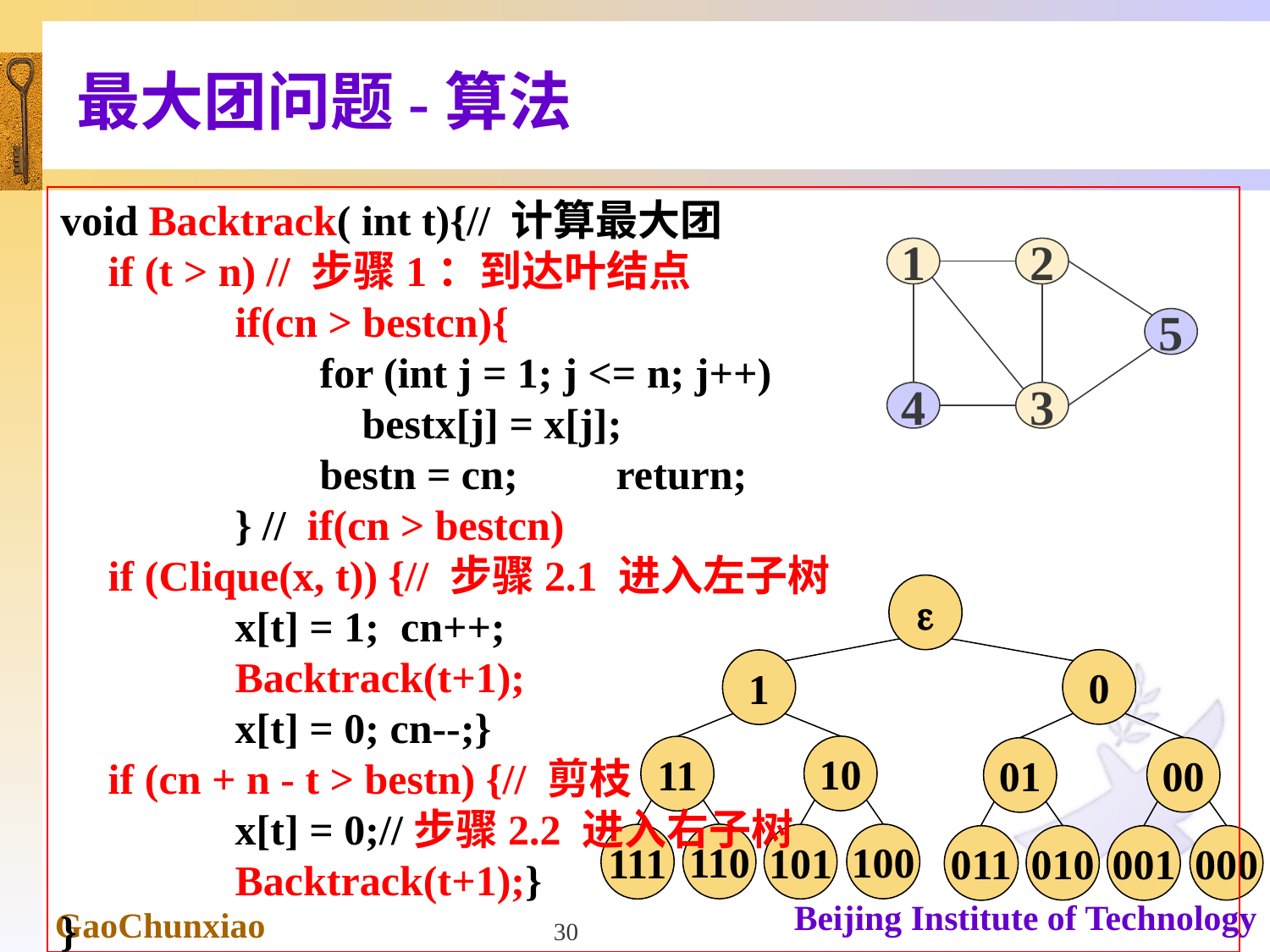

# 最大团问题-算法
void Backtrack( int t){// 计算最大团
	if (t > n) // 步骤1：到达叶结点
		if(cn > bestcn){
		        for (int j = 1; j <= n; j++)
 			bestx[j] = x[j];
		        bestn = cn; 	return;
		} //  if(cn > bestcn)
	if (Clique(x, t)) {// 步骤2.1 进入左子树
		x[t] = 1;  cn++;
		Backtrack(t+1);
		x[t] = 0; cn--;}
	if (cn + n - t > bestn) {// 剪枝
		x[t] = 0;//步骤2.2 进入右子树
		Backtrack(t+1);}
}
1
2
5
4
3
ε
0
1
10
11
00
01
 110
100
 111
101
 010
000
 011
001
30